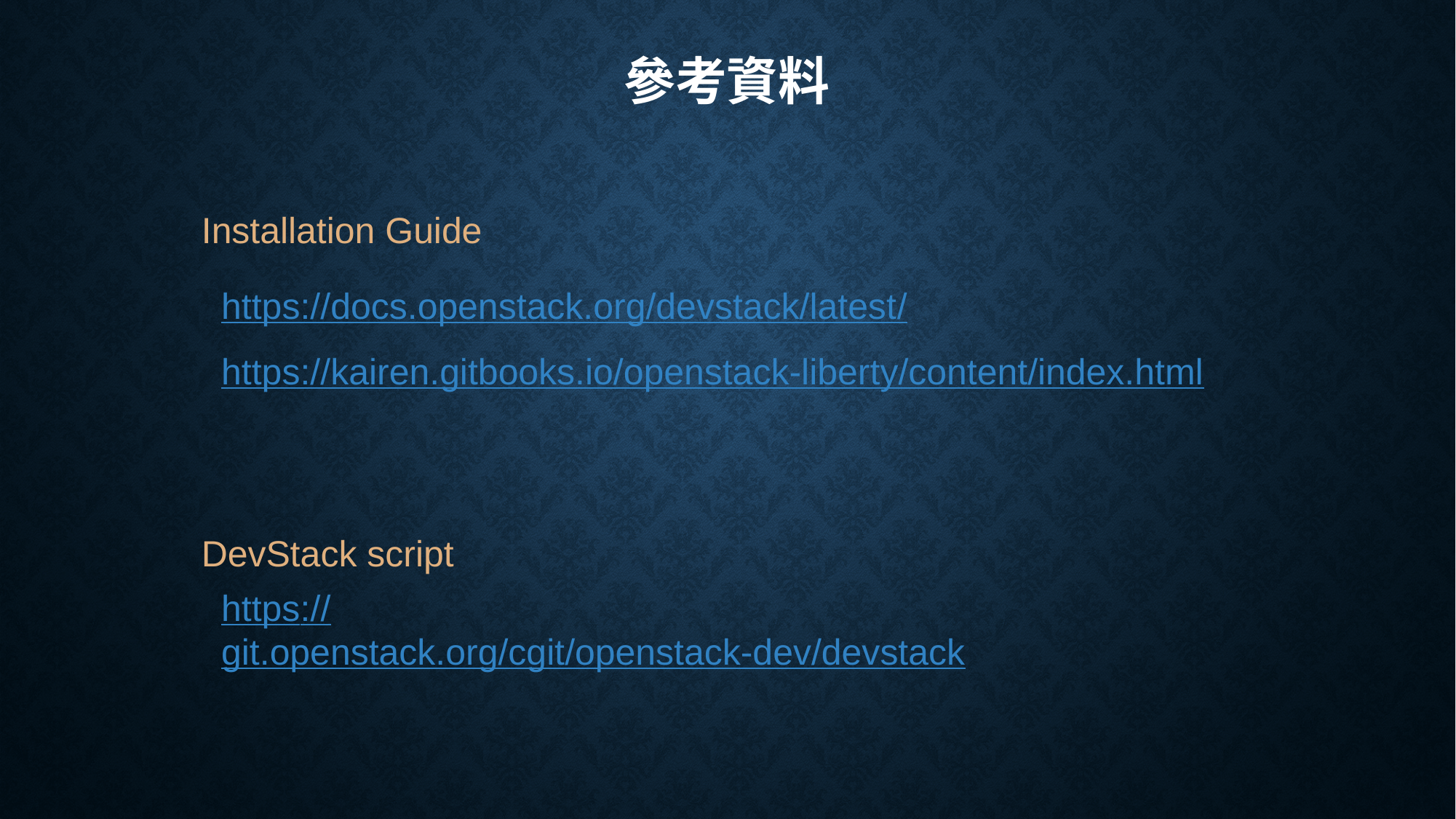

# 參考資料
Installation Guide
https://docs.openstack.org/devstack/latest/
https://kairen.gitbooks.io/openstack-liberty/content/index.html
DevStack script
https://git.openstack.org/cgit/openstack-dev/devstack